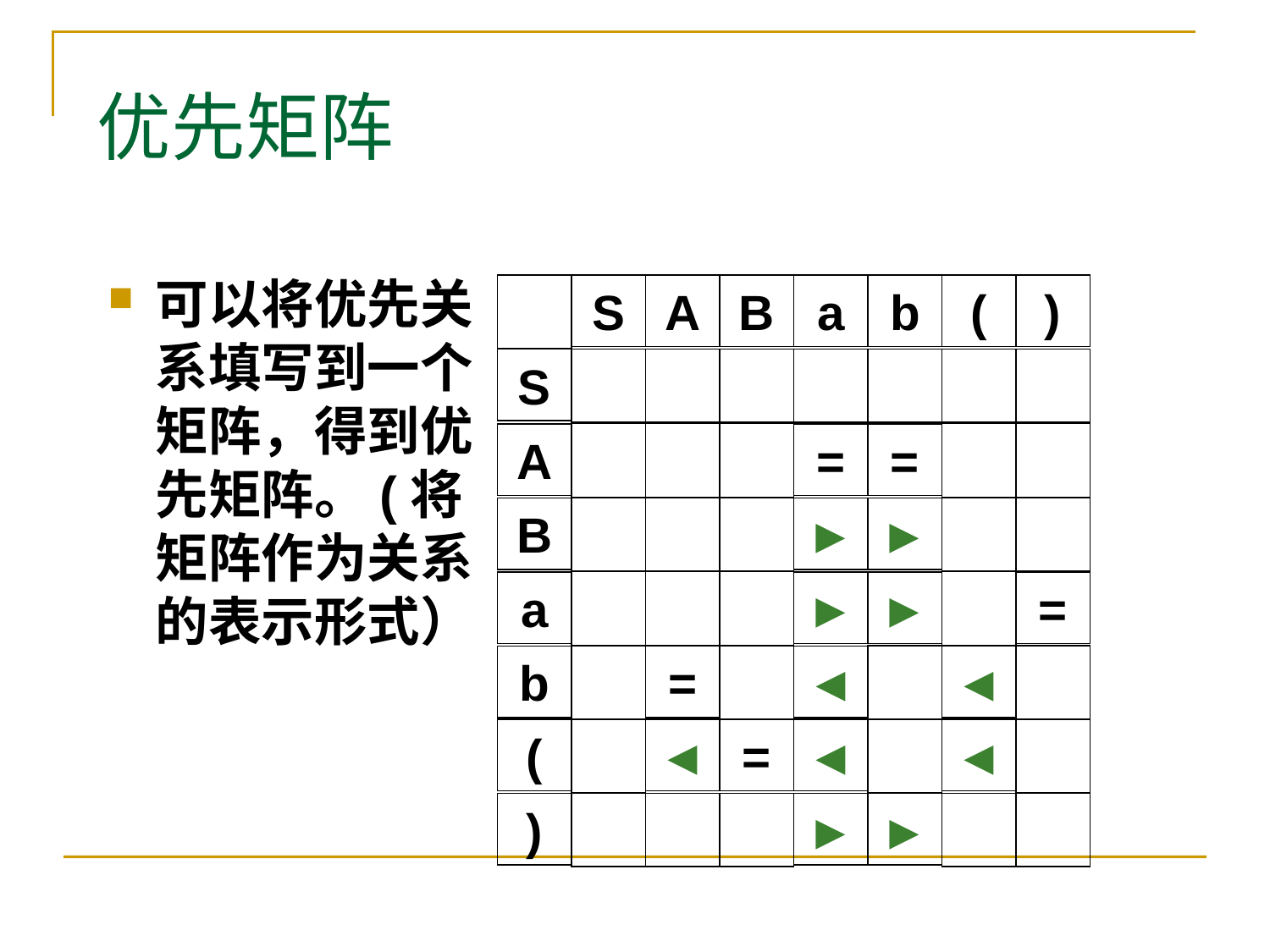

# 优先矩阵
可以将优先关系填写到一个矩阵，得到优先矩阵。(将矩阵作为关系的表示形式）

S
A
B
a
b
(
)
S

A

=
=

B

►
►

a

►
►

=
b

=

◄

◄

(

◄
=
◄

◄

)

►
►

20